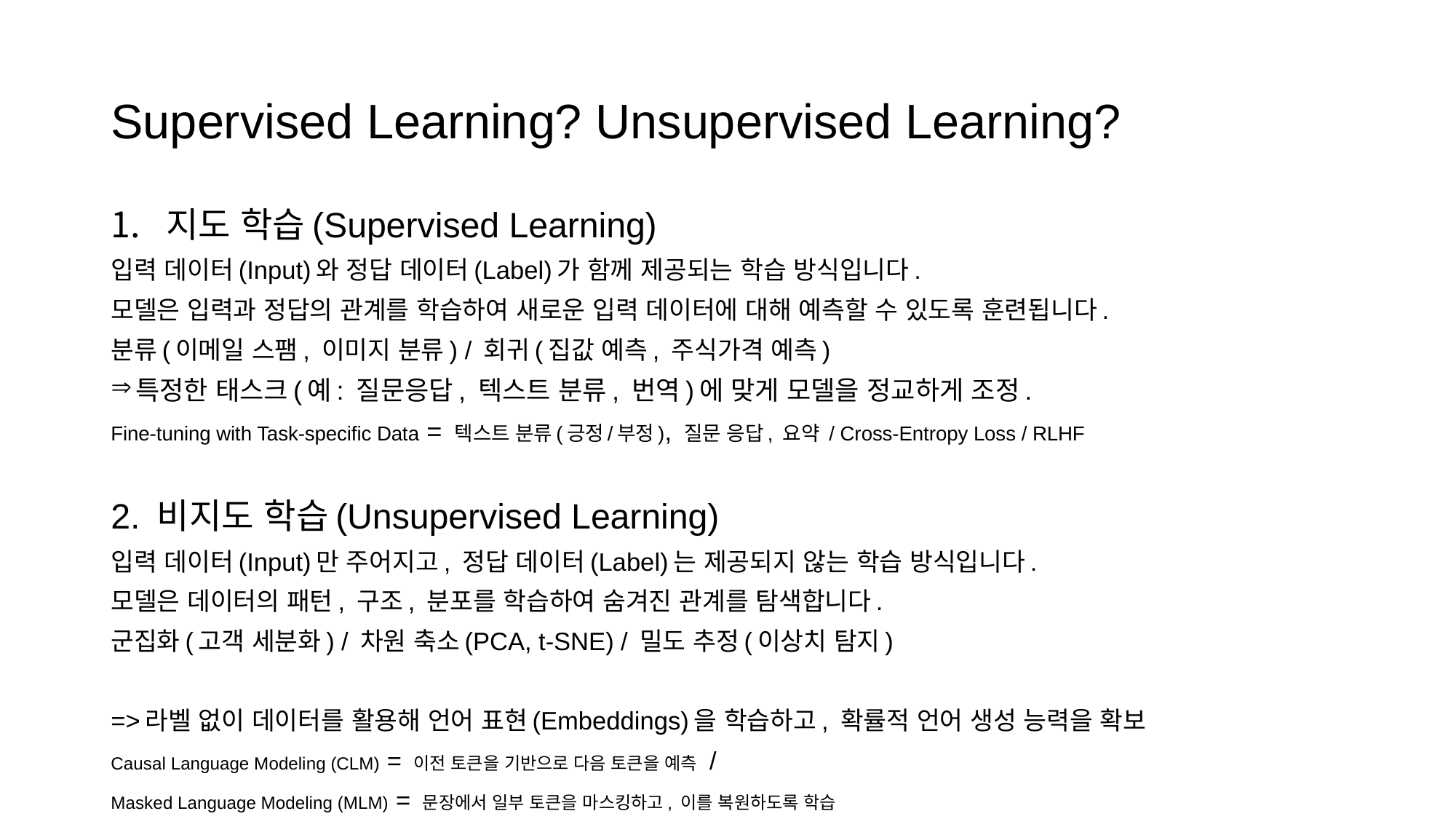

# Supervised Learning? Unsupervised Learning?
지도 학습(Supervised Learning)
입력 데이터(Input)와 정답 데이터(Label)가 함께 제공되는 학습 방식입니다.
모델은 입력과 정답의 관계를 학습하여 새로운 입력 데이터에 대해 예측할 수 있도록 훈련됩니다.
분류(이메일 스팸, 이미지 분류) / 회귀(집값 예측, 주식가격 예측)
특정한 태스크(예: 질문응답, 텍스트 분류, 번역)에 맞게 모델을 정교하게 조정.
Fine-tuning with Task-specific Data = 텍스트 분류(긍정/부정), 질문 응답, 요약 / Cross-Entropy Loss / RLHF

2. 비지도 학습(Unsupervised Learning)
입력 데이터(Input)만 주어지고, 정답 데이터(Label)는 제공되지 않는 학습 방식입니다.
모델은 데이터의 패턴, 구조, 분포를 학습하여 숨겨진 관계를 탐색합니다.
군집화(고객 세분화) / 차원 축소(PCA, t-SNE) / 밀도 추정(이상치 탐지)

=>라벨 없이 데이터를 활용해 언어 표현(Embeddings)을 학습하고, 확률적 언어 생성 능력을 확보
Causal Language Modeling (CLM) = 이전 토큰을 기반으로 다음 토큰을 예측 /
Masked Language Modeling (MLM) = 문장에서 일부 토큰을 마스킹하고, 이를 복원하도록 학습